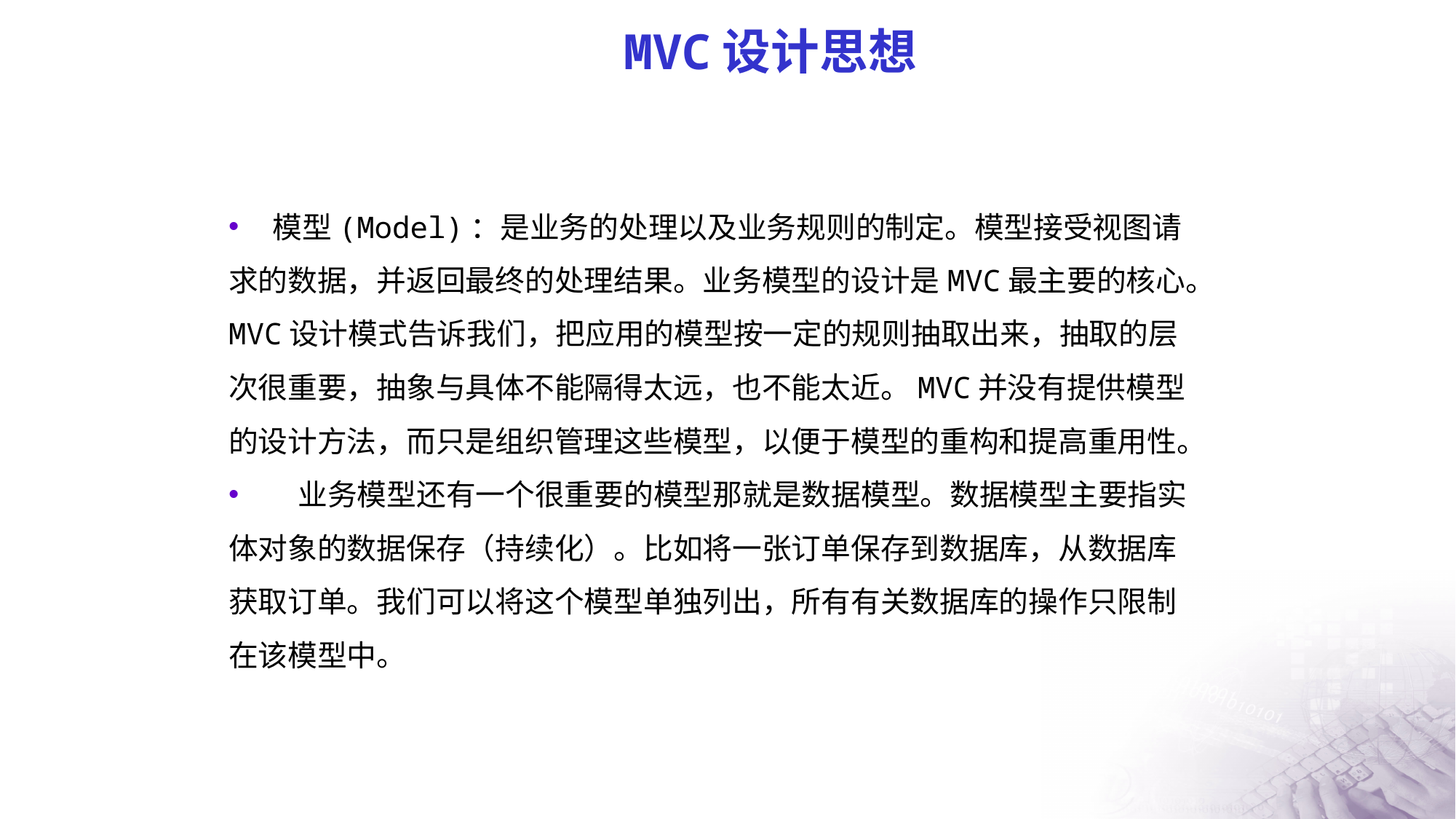

# MVC设计思想

    模型(Model)：是业务的处理以及业务规则的制定。模型接受视图请求的数据，并返回最终的处理结果。业务模型的设计是MVC最主要的核心。MVC设计模式告诉我们，把应用的模型按一定的规则抽取出来，抽取的层次很重要，抽象与具体不能隔得太远，也不能太近。MVC并没有提供模型的设计方法，而只是组织管理这些模型，以便于模型的重构和提高重用性。
　　业务模型还有一个很重要的模型那就是数据模型。数据模型主要指实体对象的数据保存（持续化）。比如将一张订单保存到数据库，从数据库获取订单。我们可以将这个模型单独列出，所有有关数据库的操作只限制在该模型中。